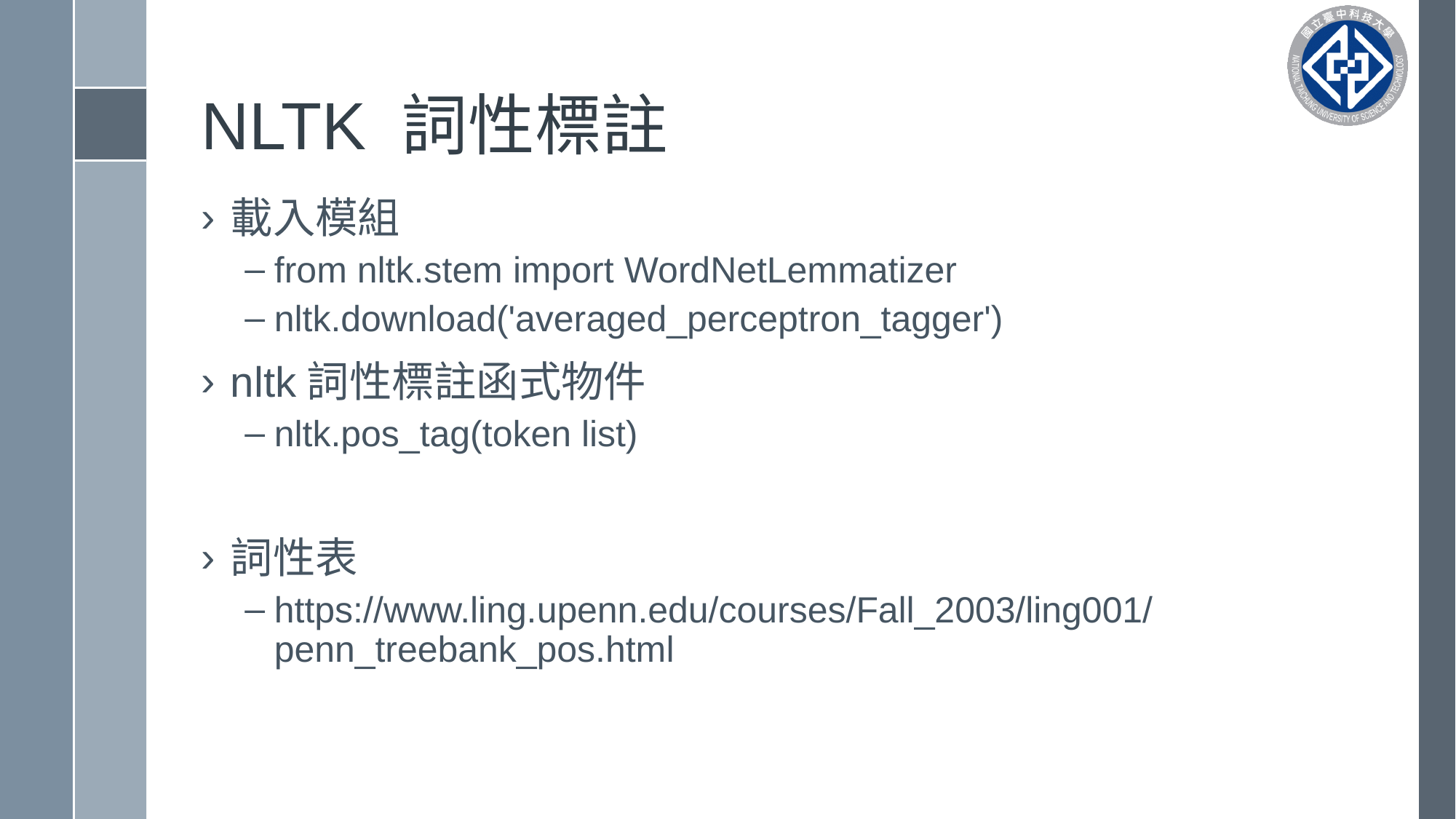

# NLTK 詞性標註
載入模組
from nltk.stem import WordNetLemmatizer
nltk.download('averaged_perceptron_tagger')
nltk詞性標註函式物件
nltk.pos_tag(token list)

詞性表
https://www.ling.upenn.edu/courses/Fall_2003/ling001/penn_treebank_pos.html